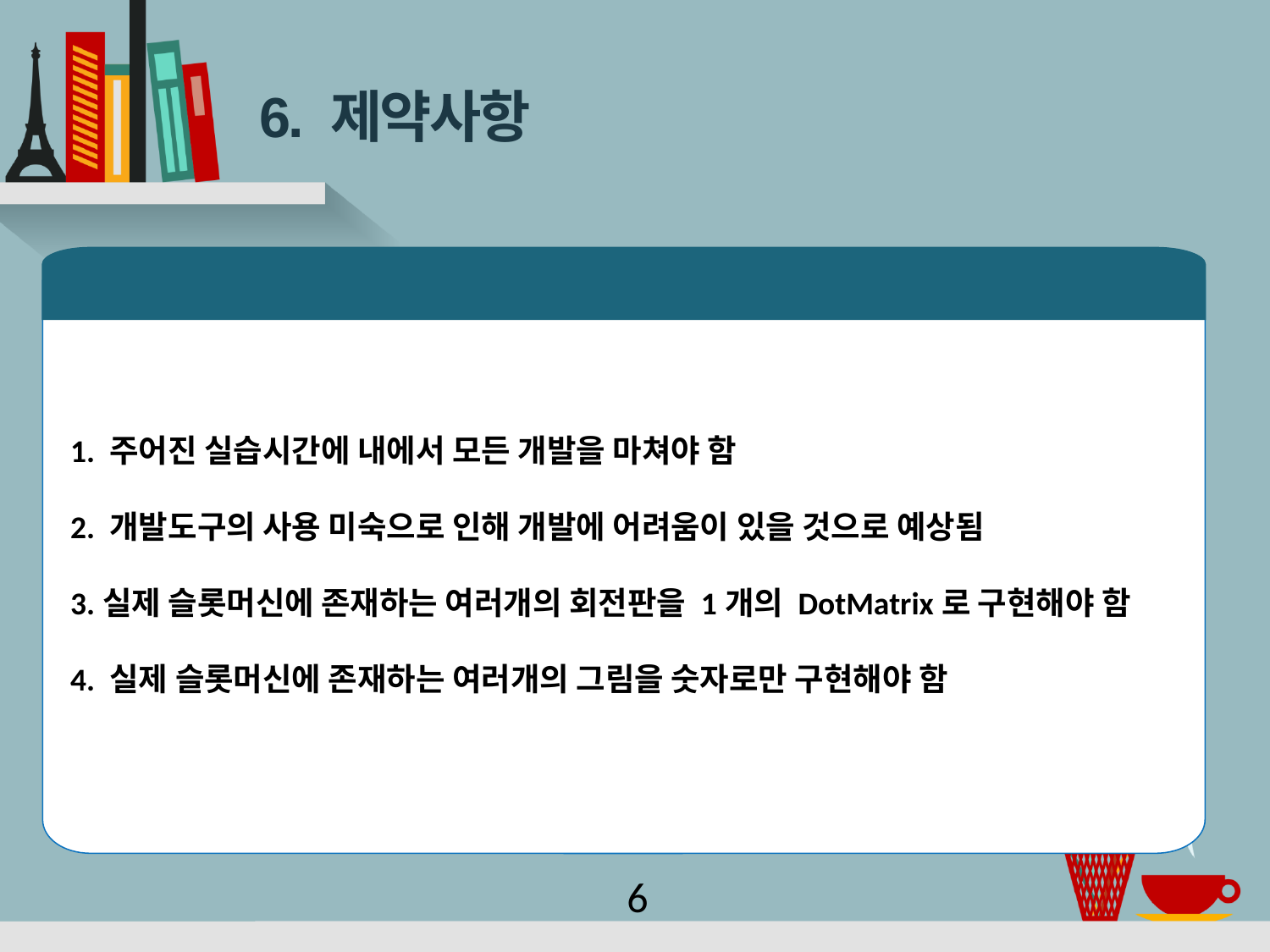

# 6. 제약사항
제약사항
1. 주어진 실습시간에 내에서 모든 개발을 마쳐야 함

2. 개발도구의 사용 미숙으로 인해 개발에 어려움이 있을 것으로 예상됨

3.실제 슬롯머신에 존재하는 여러개의 회전판을 1개의 DotMatrix로 구현해야 함

4. 실제 슬롯머신에 존재하는 여러개의 그림을 숫자로만 구현해야 함
6